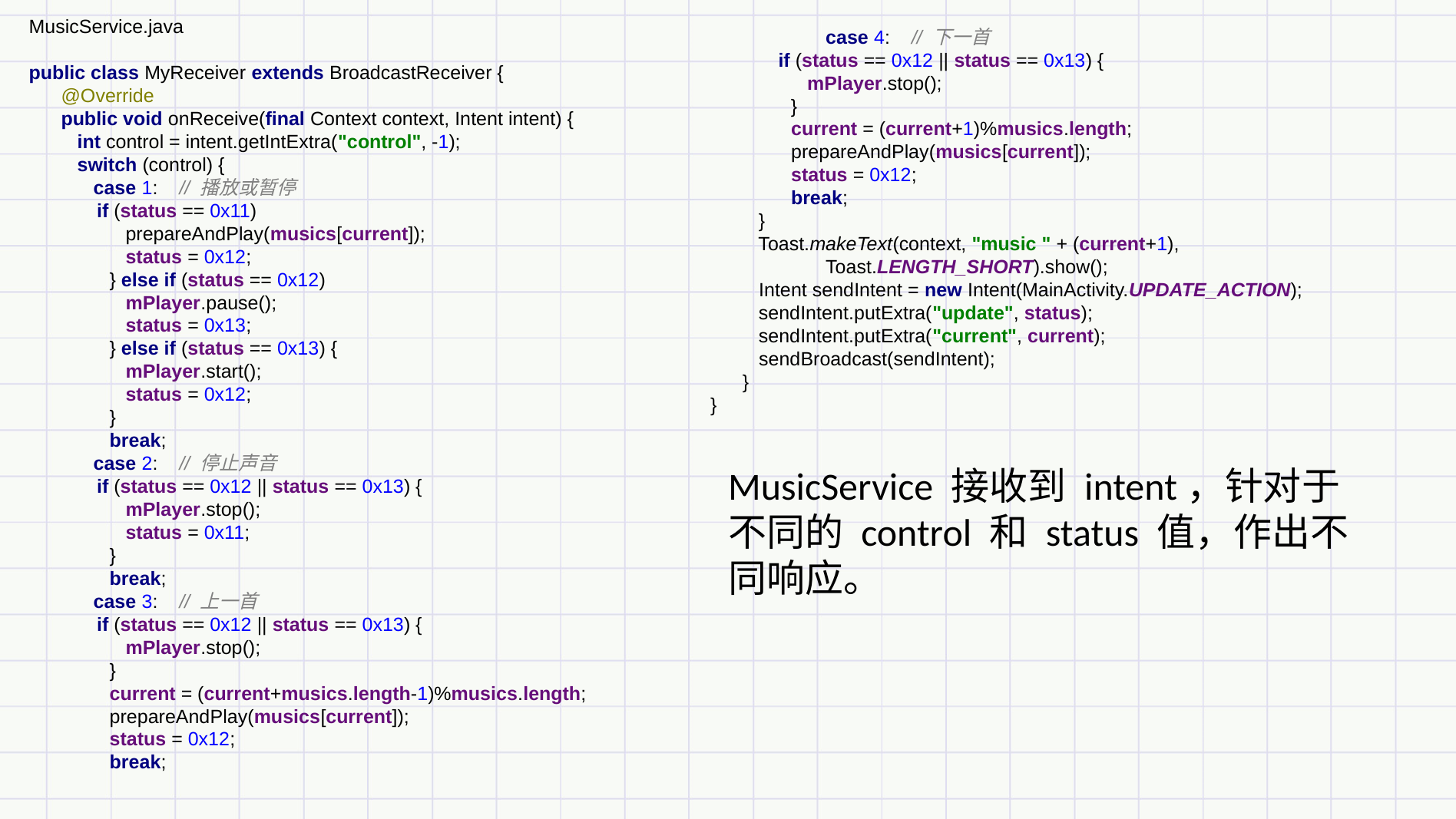

MusicService.java

public class MyReceiver extends BroadcastReceiver {
      @Override
      public void onReceive(final Context context, Intent intent) {
         int control = intent.getIntExtra("control", -1);
         switch (control) {
            case 1:    // 播放或暂停
               if (status == 0x11)
                  prepareAndPlay(musics[current]);
                  status = 0x12;
               } else if (status == 0x12)
                  mPlayer.pause();
                  status = 0x13;
               } else if (status == 0x13) {
                  mPlayer.start();
                  status = 0x12;
               }
               break;
            case 2:    // 停止声音
               if (status == 0x12 || status == 0x13) {
                  mPlayer.stop();
                  status = 0x11;
               }
               break;
            case 3:    // 上一首
               if (status == 0x12 || status == 0x13) {
                  mPlayer.stop();
               }
               current = (current+musics.length-1)%musics.length;
               prepareAndPlay(musics[current]);
               status = 0x12;
               break;
 	case 4:    // 下一首
               if (status == 0x12 || status == 0x13) {
                  mPlayer.stop();
               }
               current = (current+1)%musics.length;
               prepareAndPlay(musics[current]);
               status = 0x12;
               break;
         }
         Toast.makeText(context, "music " + (current+1), 			Toast.LENGTH_SHORT).show();
         Intent sendIntent = new Intent(MainActivity.UPDATE_ACTION);
         sendIntent.putExtra("update", status);
         sendIntent.putExtra("current", current);
         sendBroadcast(sendIntent);
      }
}
MusicService 接收到 intent，针对于不同的 control 和 status 值，作出不同响应。